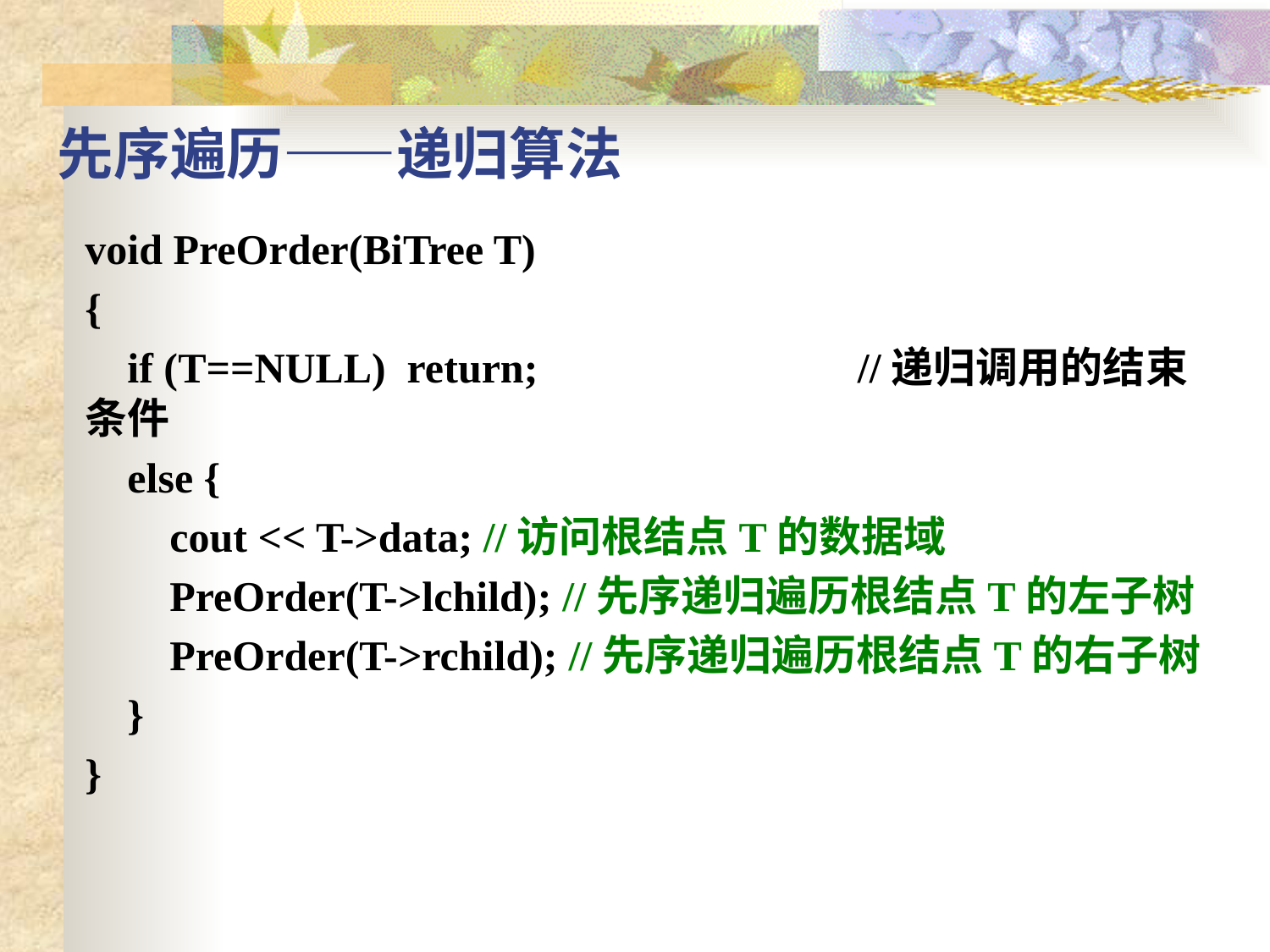

先序遍历——递归算法
void PreOrder(BiTree T)
{
    if (T==NULL)  return;             		 //递归调用的结束条件
    else {
        cout << T->data; //访问根结点T的数据域
        PreOrder(T->lchild); //先序递归遍历根结点T的左子树
        PreOrder(T->rchild); //先序递归遍历根结点T的右子树
    }
}